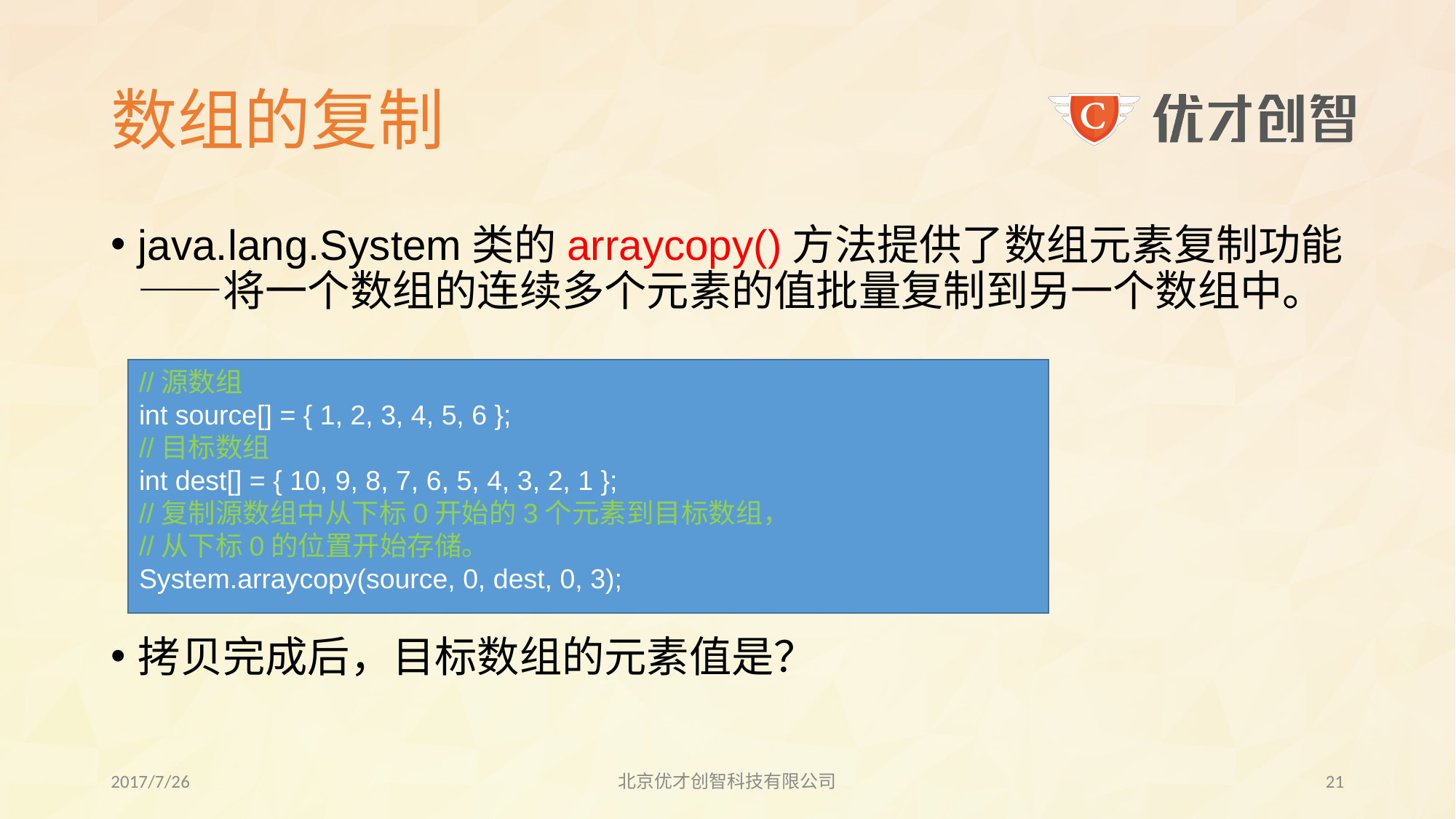

# 数组的复制
java.lang.System类的arraycopy()方法提供了数组元素复制功能——将一个数组的连续多个元素的值批量复制到另一个数组中。

拷贝完成后，目标数组的元素值是？
//源数组
int source[] = { 1, 2, 3, 4, 5, 6 };
//目标数组
int dest[] = { 10, 9, 8, 7, 6, 5, 4, 3, 2, 1 };
//复制源数组中从下标0开始的3个元素到目标数组，
//从下标0的位置开始存储。
System.arraycopy(source, 0, dest, 0, 3);
2017/7/26
北京优才创智科技有限公司
21